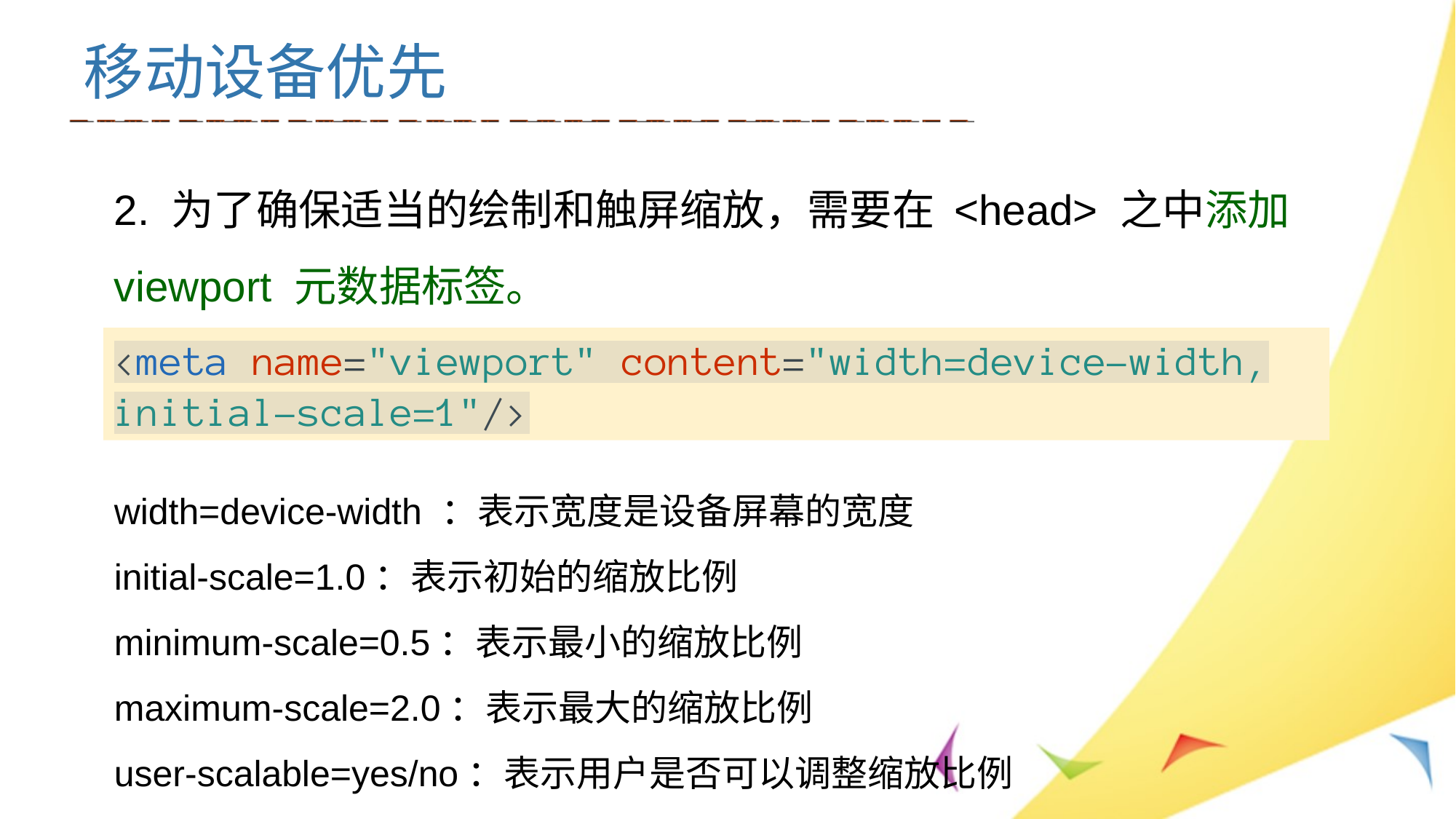

# 移动设备优先
2. 为了确保适当的绘制和触屏缩放，需要在 <head> 之中添加 viewport 元数据标签。
<meta name="viewport" content="width=device-width, initial-scale=1"/>
width=device-width ：表示宽度是设备屏幕的宽度
initial-scale=1.0：表示初始的缩放比例
minimum-scale=0.5：表示最小的缩放比例
maximum-scale=2.0：表示最大的缩放比例
user-scalable=yes/no：表示用户是否可以调整缩放比例